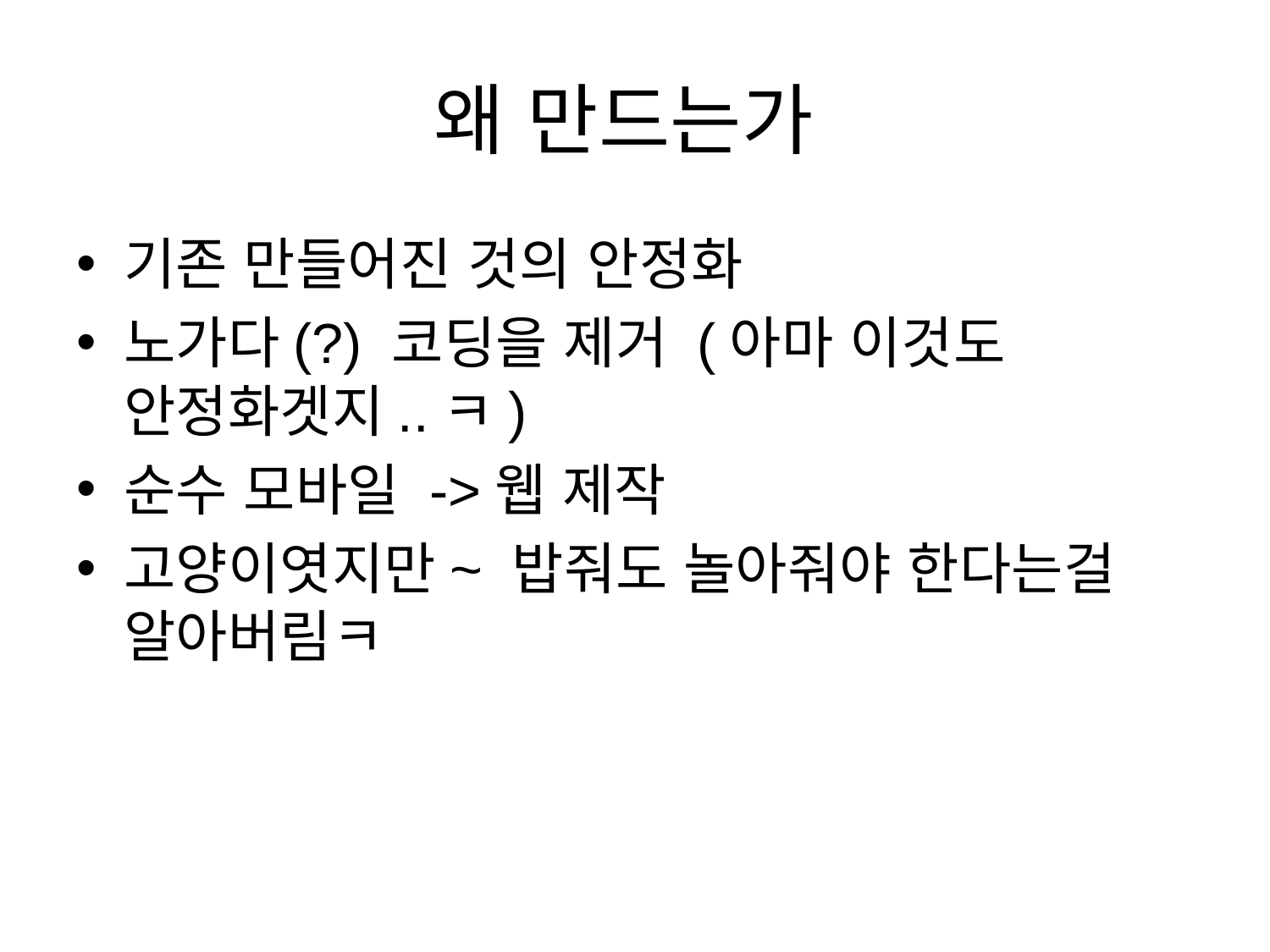

# 왜 만드는가
기존 만들어진 것의 안정화
노가다(?) 코딩을 제거 (아마 이것도 안정화겟지..ㅋ)
순수 모바일 ->웹 제작
고양이엿지만~ 밥줘도 놀아줘야 한다는걸 알아버림ㅋ